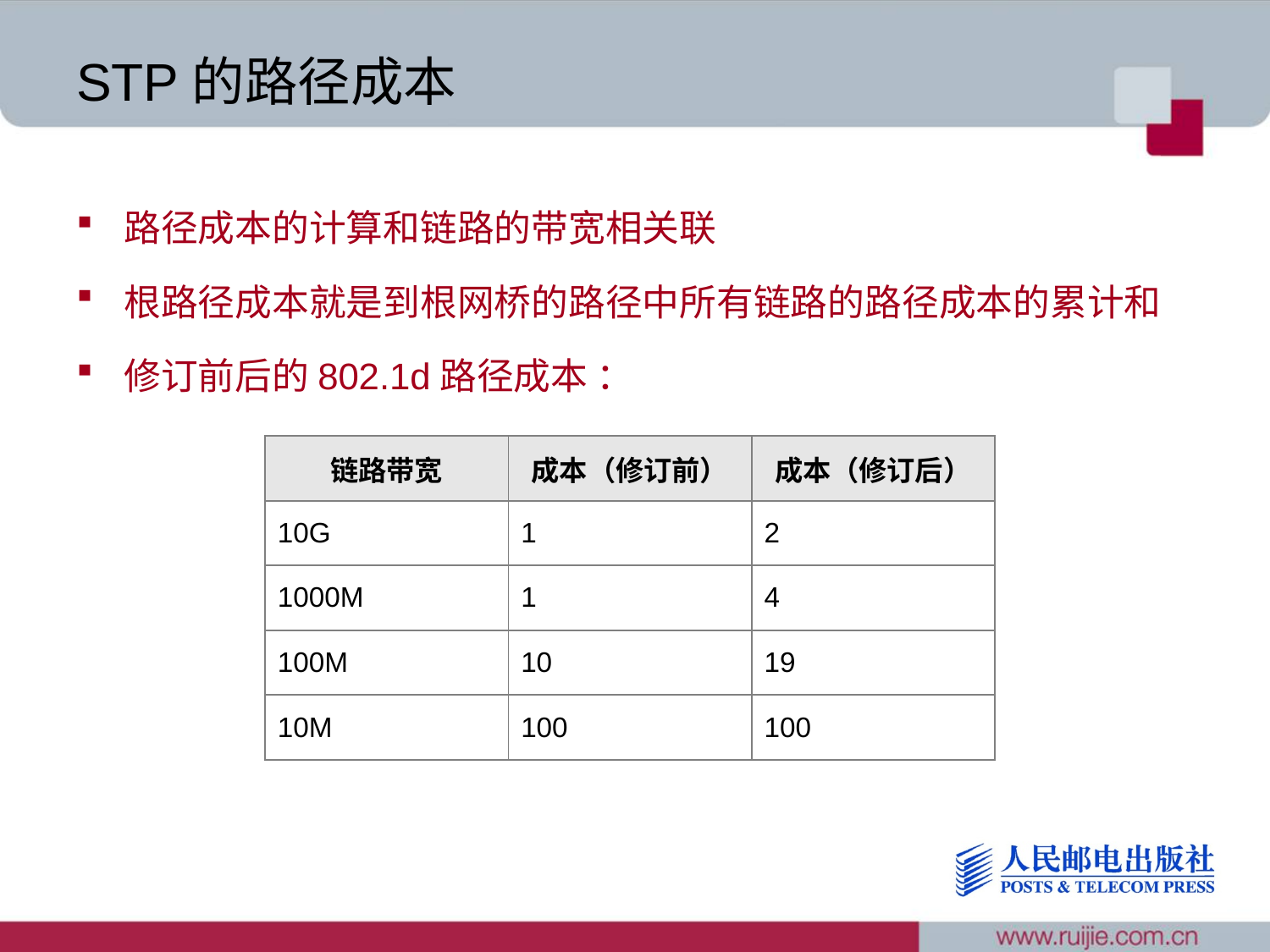

# STP的路径成本
路径成本的计算和链路的带宽相关联
根路径成本就是到根网桥的路径中所有链路的路径成本的累计和
修订前后的802.1d路径成本 ：
| 链路带宽 | 成本（修订前） | 成本（修订后） |
| --- | --- | --- |
| 10G | 1 | 2 |
| 1000M | 1 | 4 |
| 100M | 10 | 19 |
| 10M | 100 | 100 |